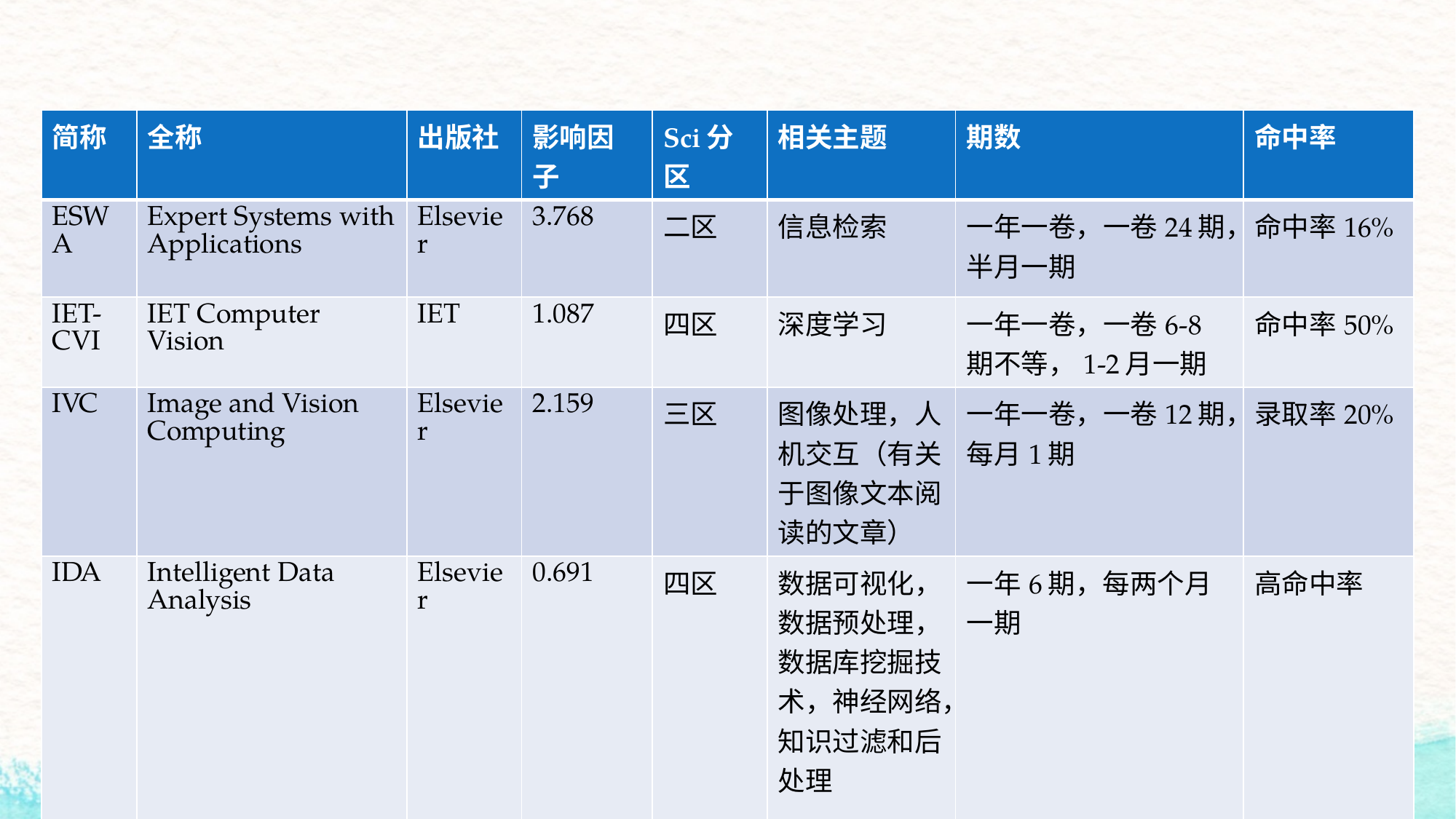

| 简称 | 全称 | 出版社 | 影响因子 | Sci分区 | 相关主题 | 期数 | 命中率 |
| --- | --- | --- | --- | --- | --- | --- | --- |
| ESWA | Expert Systems with Applications | Elsevier | 3.768 | 二区 | 信息检索 | 一年一卷，一卷24期，半月一期 | 命中率16% |
| IET-CVI | IET Computer Vision | IET | 1.087 | 四区 | 深度学习 | 一年一卷，一卷6-8期不等，1-2月一期 | 命中率50% |
| IVC | Image and Vision Computing | Elsevier | 2.159 | 三区 | 图像处理，人机交互（有关于图像文本阅读的文章） | 一年一卷，一卷12期，每月1期 | 录取率20% |
| IDA | Intelligent Data Analysis | Elsevier | 0.691 | 四区 | 数据可视化，数据预处理，数据库挖掘技术，神经网络，知识过滤和后处理 | 一年6期，每两个月一期 | 高命中率 |